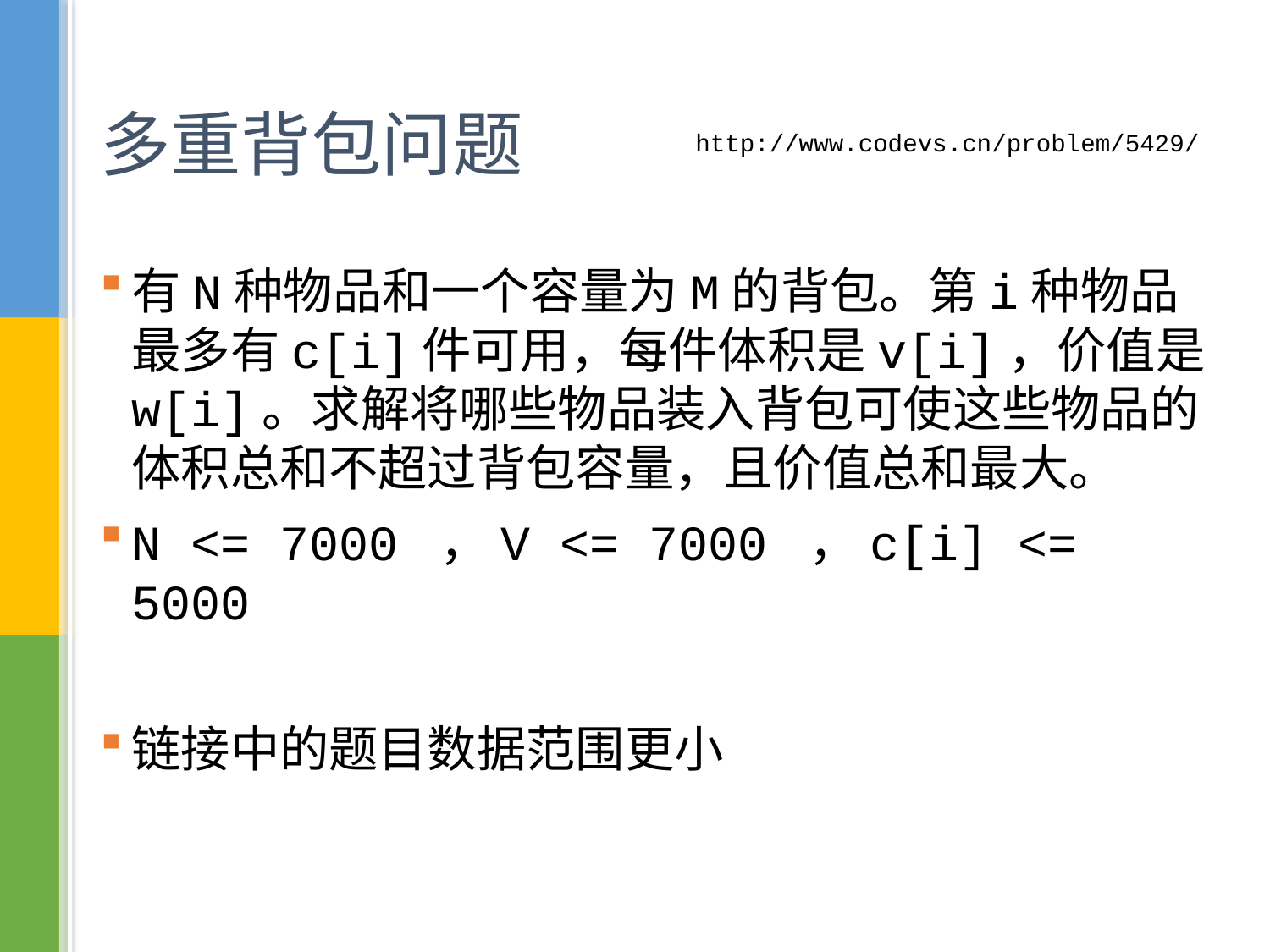

# 多重背包问题
http://www.codevs.cn/problem/5429/
有N种物品和一个容量为M的背包。第i种物品最多有c[i]件可用，每件体积是v[i]，价值是w[i]。求解将哪些物品装入背包可使这些物品的体积总和不超过背包容量，且价值总和最大。
N <= 7000 ，V <= 7000 ，c[i] <= 5000

链接中的题目数据范围更小